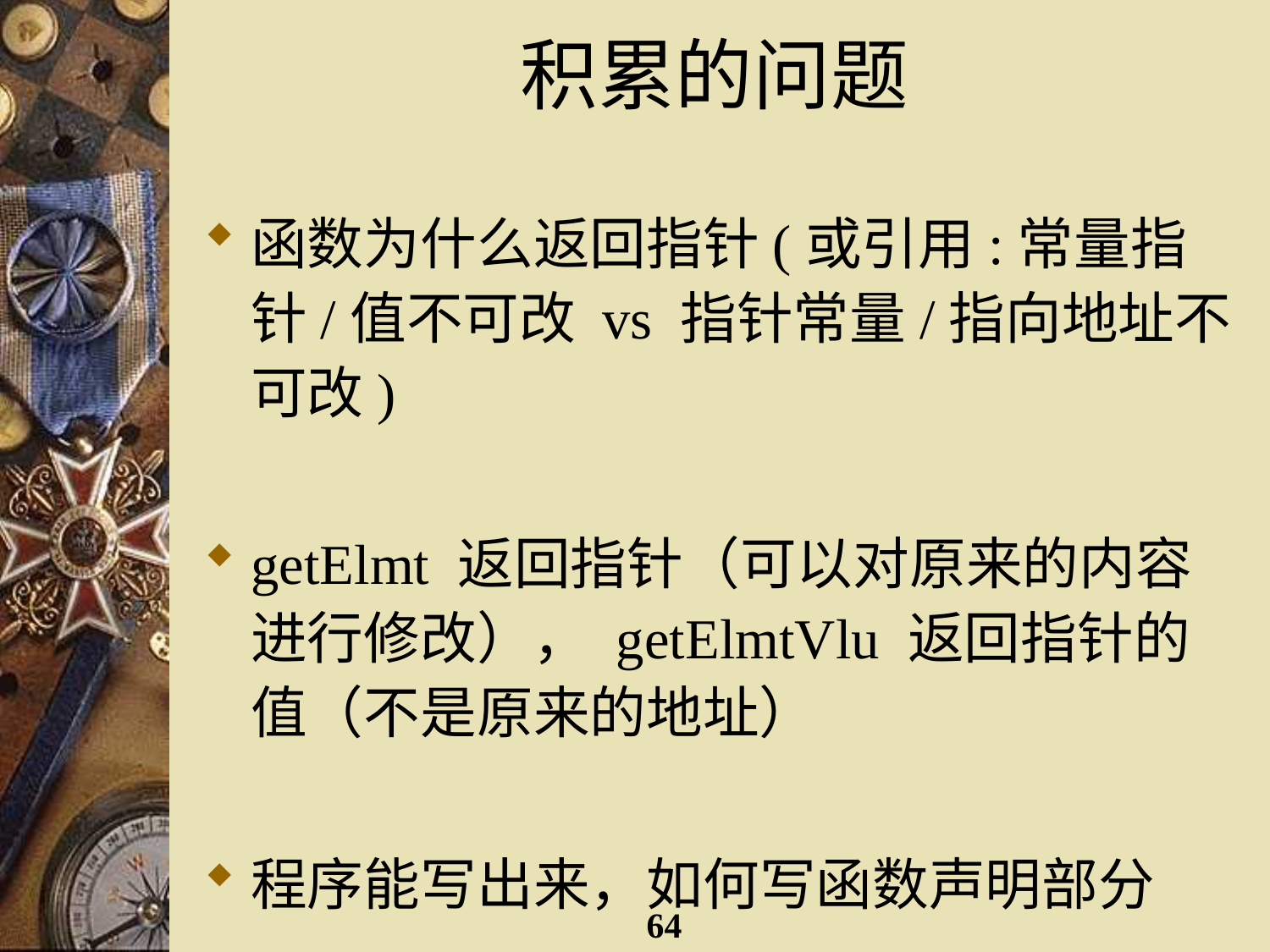

# 积累的问题
函数为什么返回指针(或引用:常量指针/值不可改 vs 指针常量/指向地址不可改)

getElmt 返回指针（可以对原来的内容进行修改）， getElmtVlu 返回指针的值（不是原来的地址）

程序能写出来，如何写函数声明部分